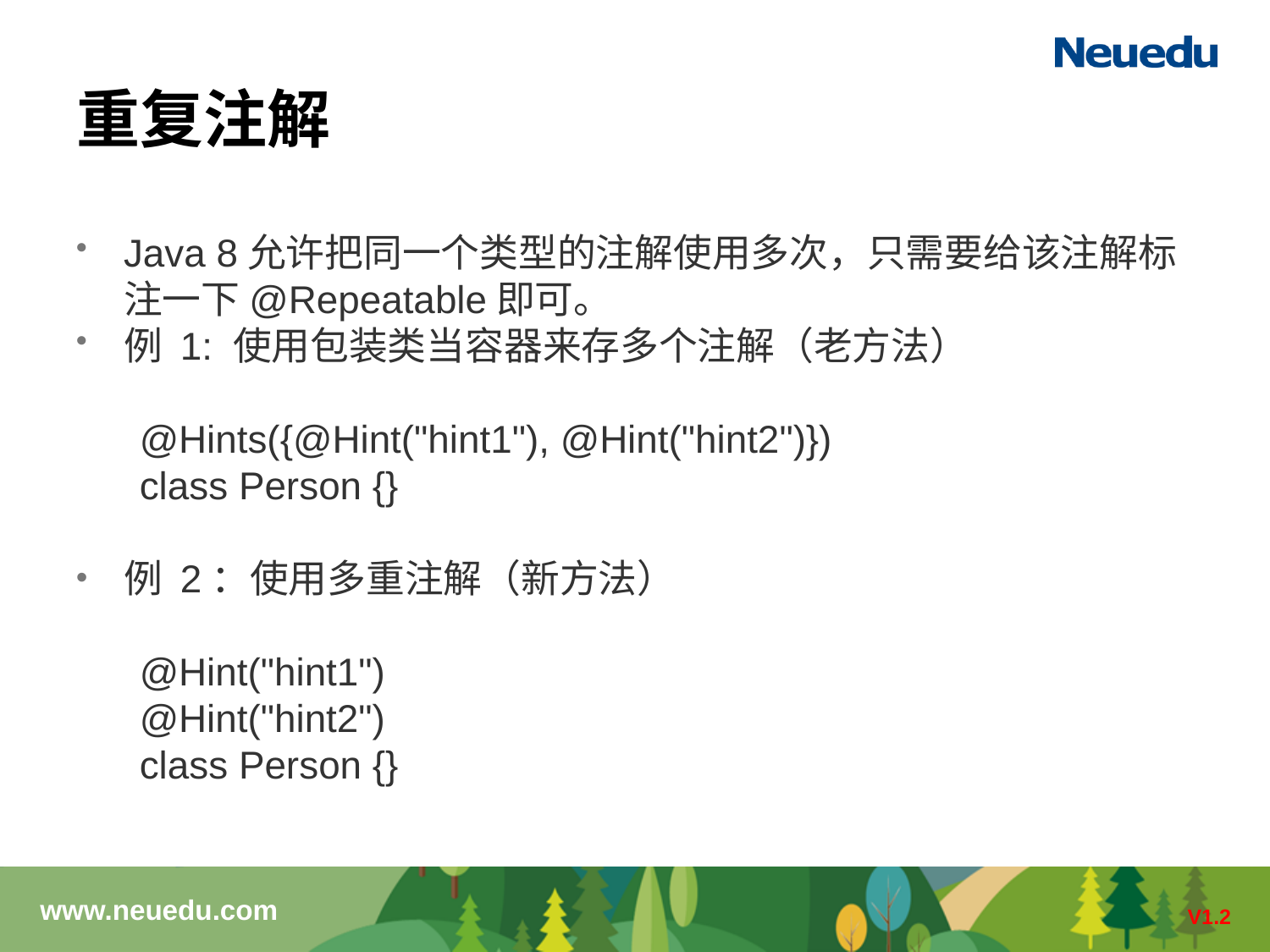

# 重复注解
Java 8允许把同一个类型的注解使用多次，只需要给该注解标注一下@Repeatable即可。
例 1: 使用包装类当容器来存多个注解（老方法）
@Hints({@Hint("hint1"), @Hint("hint2")})
class Person {}

例 2：使用多重注解（新方法）

@Hint("hint1")
@Hint("hint2")
class Person {}